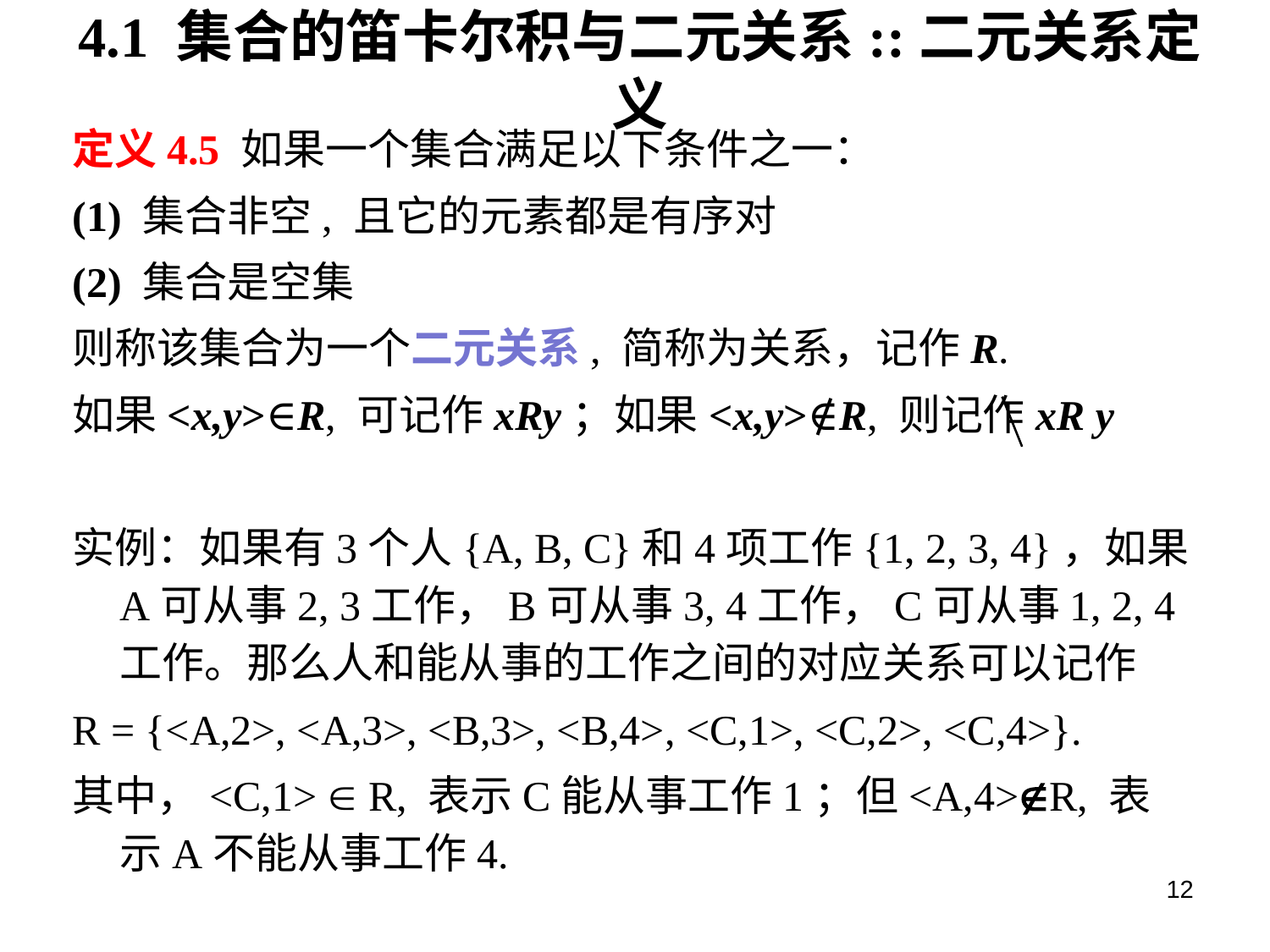

# 4.1 集合的笛卡尔积与二元关系::二元关系定义
定义4.5 如果一个集合满足以下条件之一：
(1) 集合非空, 且它的元素都是有序对
(2) 集合是空集
则称该集合为一个二元关系, 简称为关系，记作R.
如果<x,y>∈R, 可记作xRy；如果<x,y>∉R, 则记作xR y

实例：如果有3个人{A, B, C}和4项工作{1, 2, 3, 4}，如果A可从事2, 3工作，B可从事3, 4工作，C可从事1, 2, 4工作。那么人和能从事的工作之间的对应关系可以记作
R = {<A,2>, <A,3>, <B,3>, <B,4>, <C,1>, <C,2>, <C,4>}.
其中，<C,1> ∈ R, 表示C能从事工作1；但<A,4>∉R, 表示A不能从事工作4.
12